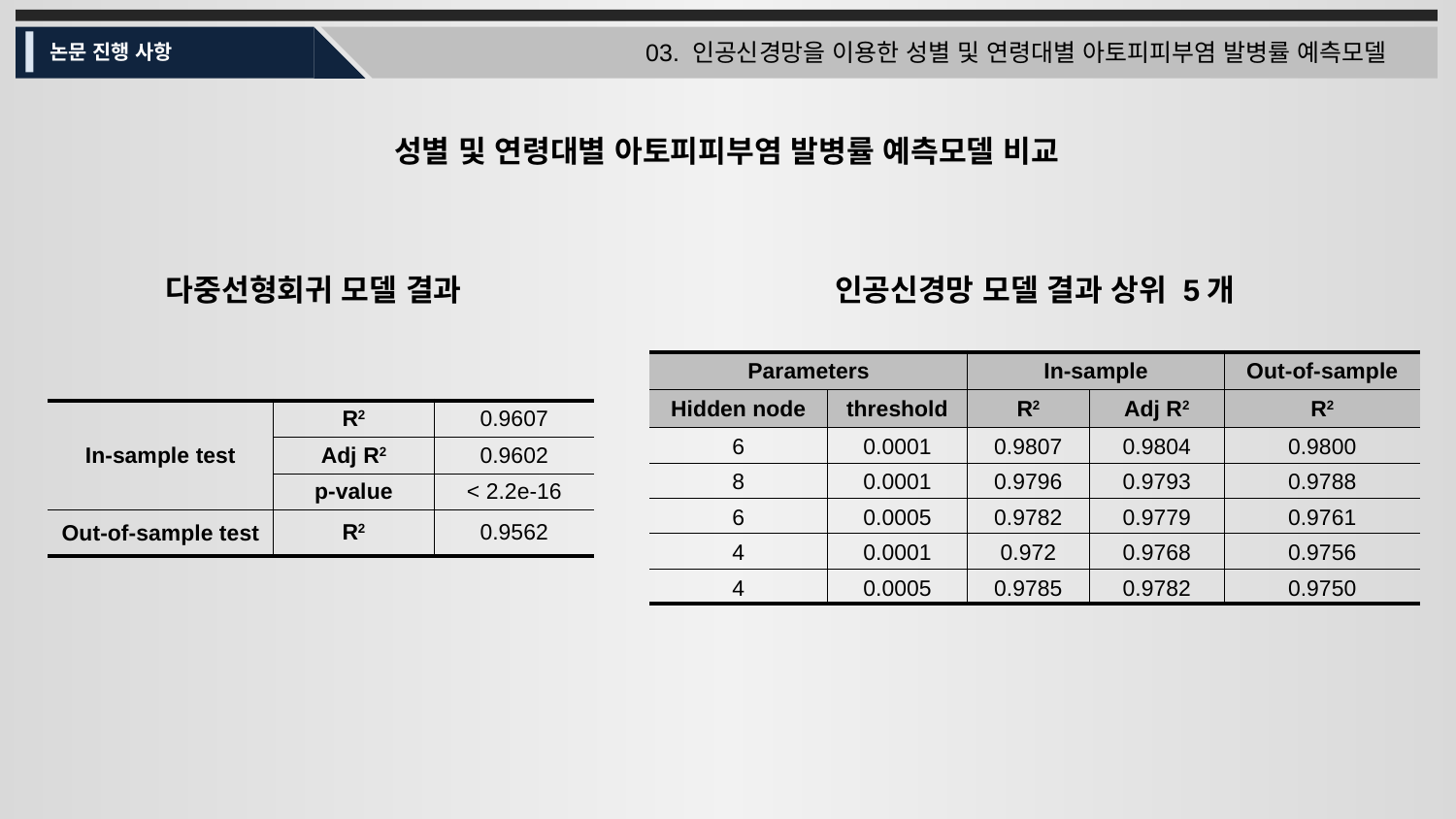

03. 인공신경망을 이용한 성별 및 연령대별 아토피피부염 발병률 예측모델

논문 진행 사항
성별 및 연령대별 아토피피부염 발병률 예측모델 비교
다중선형회귀 모델 결과
인공신경망 모델 결과 상위 5개
| Parameters |  | In-sample |  | Out-of-sample |
| --- | --- | --- | --- | --- |
| Hidden node | threshold | R2 | Adj R2 | R2 |
| 6 | 0.0001 | 0.9807 | 0.9804 | 0.9800 |
| 8 | 0.0001 | 0.9796 | 0.9793 | 0.9788 |
| 6 | 0.0005 | 0.9782 | 0.9779 | 0.9761 |
| 4 | 0.0001 | 0.972 | 0.9768 | 0.9756 |
| 4 | 0.0005 | 0.9785 | 0.9782 | 0.9750 |
| In-sample test | R2 | 0.9607 |
| --- | --- | --- |
|  | Adj R2 | 0.9602 |
|  | p-value | < 2.2e-16 |
| Out-of-sample test | R2 | 0.9562 |